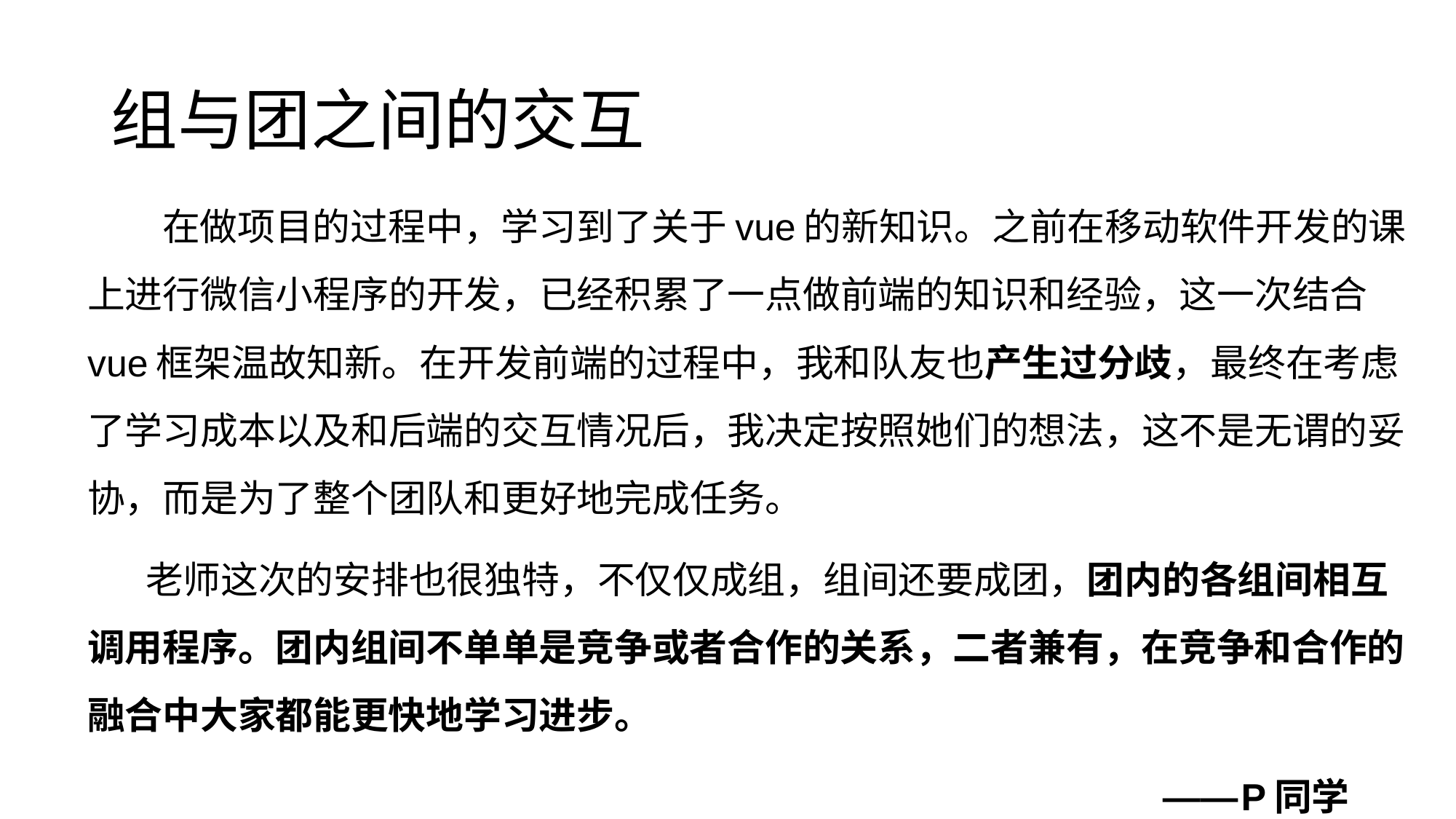

# 组与团之间的交互
        在做项目的过程中，学习到了关于vue的新知识。之前在移动软件开发的课上进行微信小程序的开发，已经积累了一点做前端的知识和经验，这一次结合vue框架温故知新。在开发前端的过程中，我和队友也产生过分歧，最终在考虑了学习成本以及和后端的交互情况后，我决定按照她们的想法，这不是无谓的妥协，而是为了整个团队和更好地完成任务。
      老师这次的安排也很独特，不仅仅成组，组间还要成团，团内的各组间相互调用程序。团内组间不单单是竞争或者合作的关系，二者兼有，在竞争和合作的融合中大家都能更快地学习进步。
	                                                                                             ——P同学